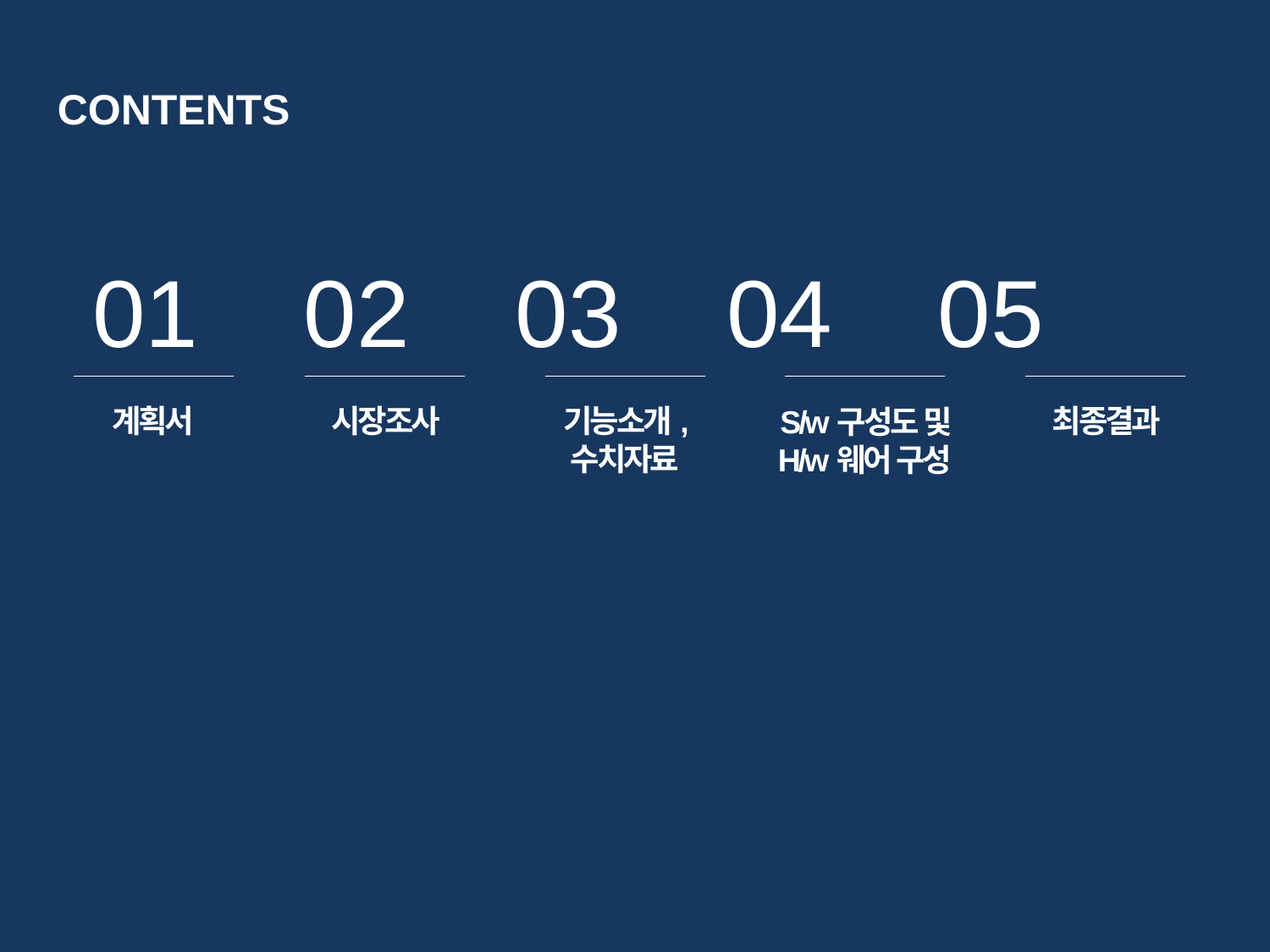

CONTENTS
 01    02    03    04    05
계획서
시장조사
기능소개, 수치자료
 최종결과
S/w구성도 및 H/w웨어 구성